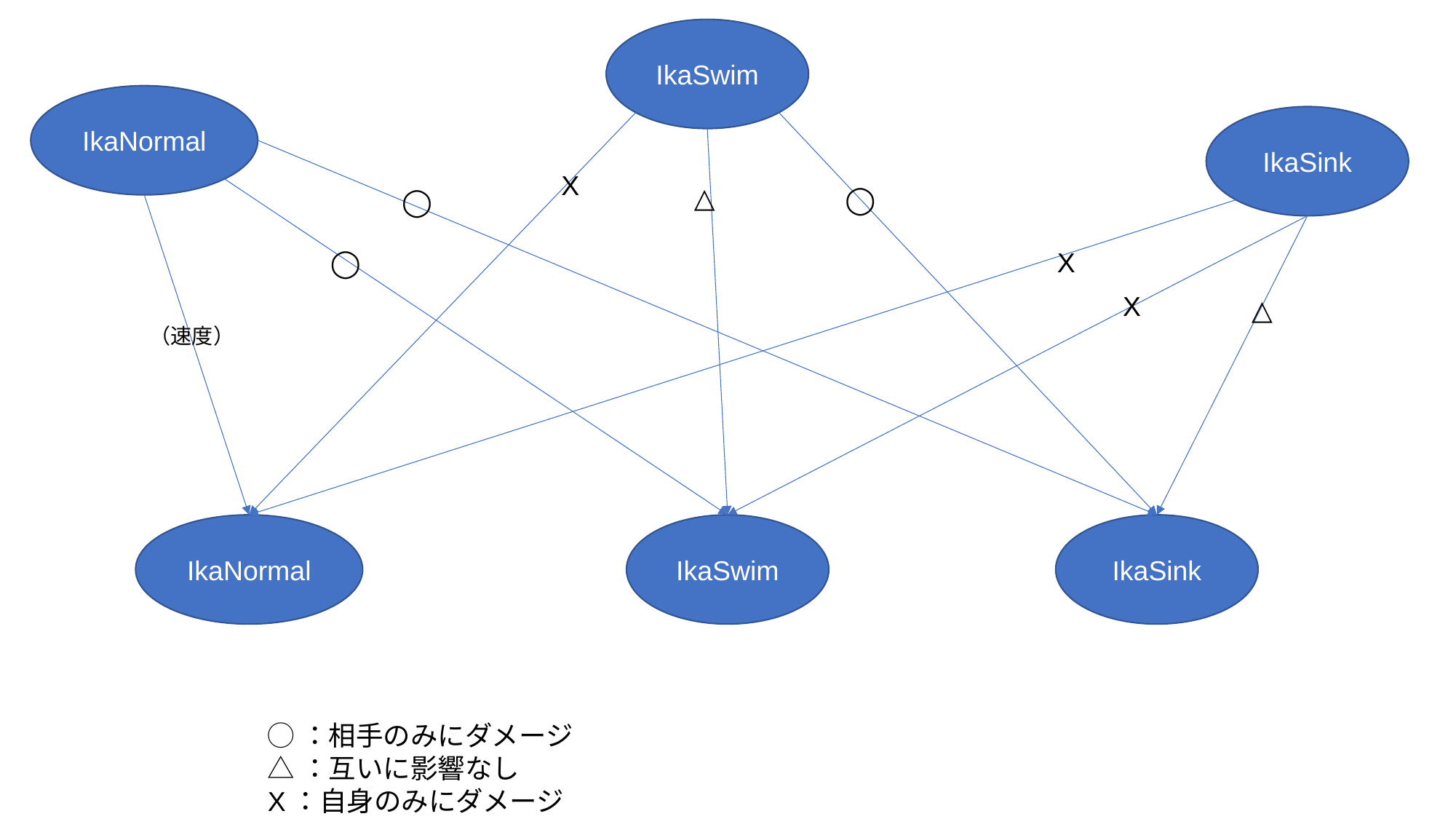

IkaSwim
IkaNormal
IkaSink
X
△
◯
◯
X
◯
X
△
（速度）
IkaNormal
IkaSwim
IkaSink
◯：相手のみにダメージ
△：互いに影響なし
X：自身のみにダメージ